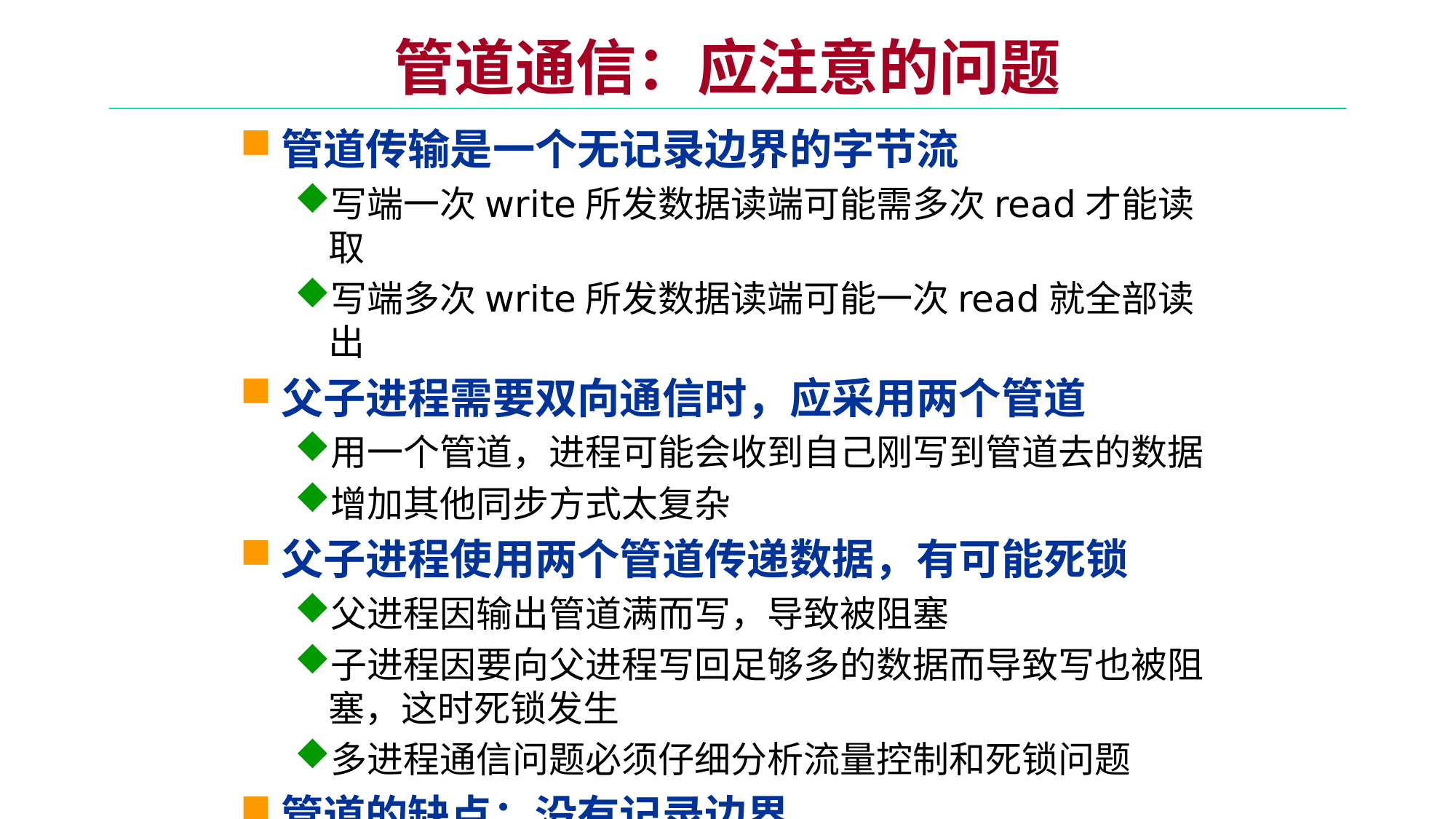

# 管道通信：应注意的问题
管道传输是一个无记录边界的字节流
写端一次write所发数据读端可能需多次read才能读取
写端多次write所发数据读端可能一次read就全部读出
父子进程需要双向通信时，应采用两个管道
用一个管道，进程可能会收到自己刚写到管道去的数据
增加其他同步方式太复杂
父子进程使用两个管道传递数据，有可能死锁
父进程因输出管道满而写，导致被阻塞
子进程因要向父进程写回足够多的数据而导致写也被阻塞，这时死锁发生
多进程通信问题必须仔细分析流量控制和死锁问题
管道的缺点：没有记录边界